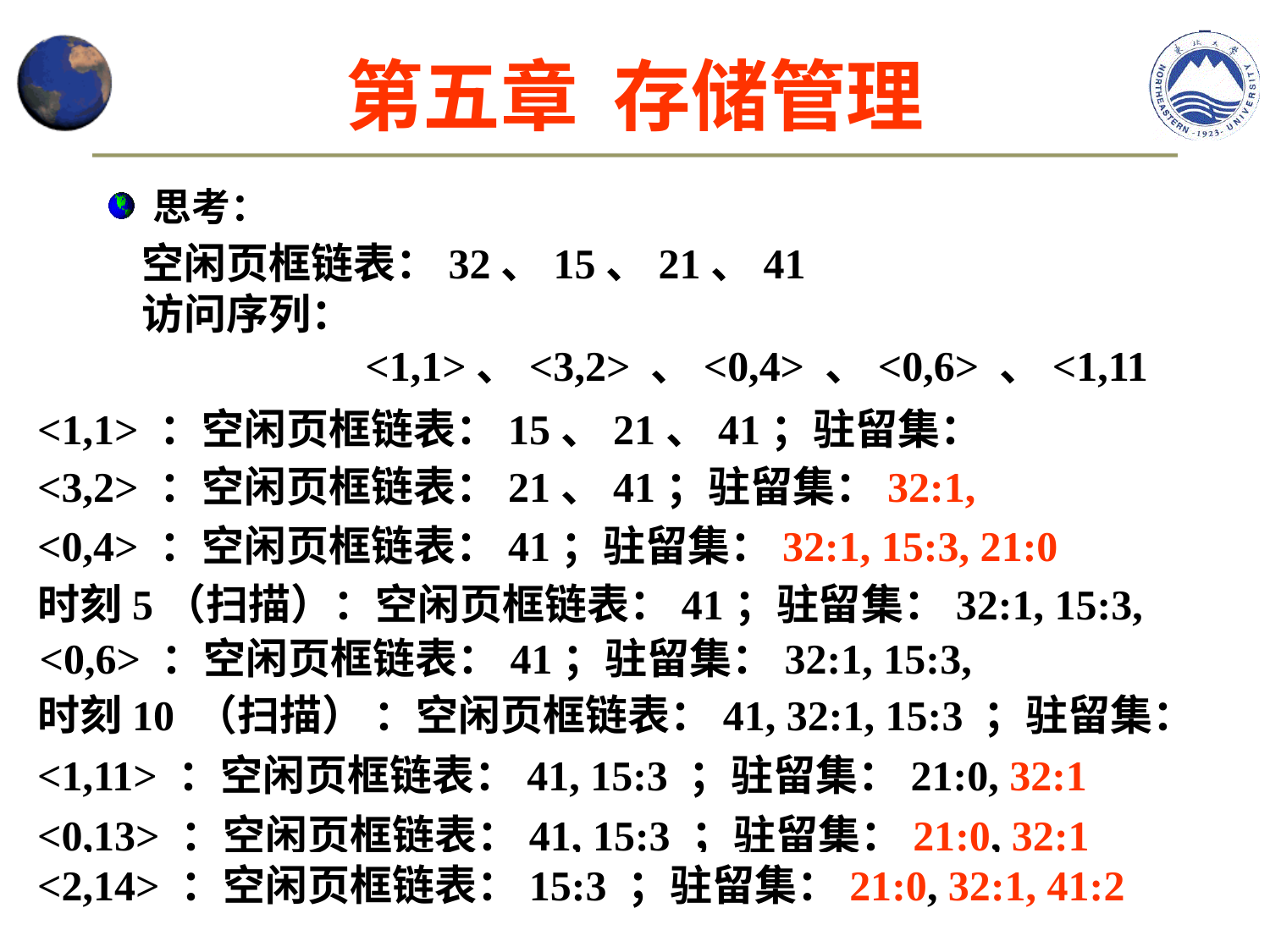

第五章  存储管理
 思考：
空闲页框链表：32、15、21、41
访问序列： <1,1>、<3,2> 、<0,4> 、<0,6> 、<1,11> 、<0,13> 、<2,14>
<1,1> ：空闲页框链表：15、21、41；驻留集：32:1
<3,2> ：空闲页框链表：21、41；驻留集：32:1, 15:3
<0,4> ：空闲页框链表：41；驻留集：32:1, 15:3, 21:0
时刻5（扫描）：空闲页框链表：41；驻留集：32:1, 15:3, 21:0
<0,6> ：空闲页框链表：41；驻留集：32:1, 15:3, 21:0
时刻10 （扫描） ：空闲页框链表：41, 32:1, 15:3 ；驻留集：21:0
<1,11> ：空闲页框链表：41, 15:3 ；驻留集：21:0, 32:1
<0,13> ：空闲页框链表：41, 15:3 ；驻留集：21:0, 32:1
<2,14> ：空闲页框链表：15:3 ；驻留集：21:0, 32:1, 41:2